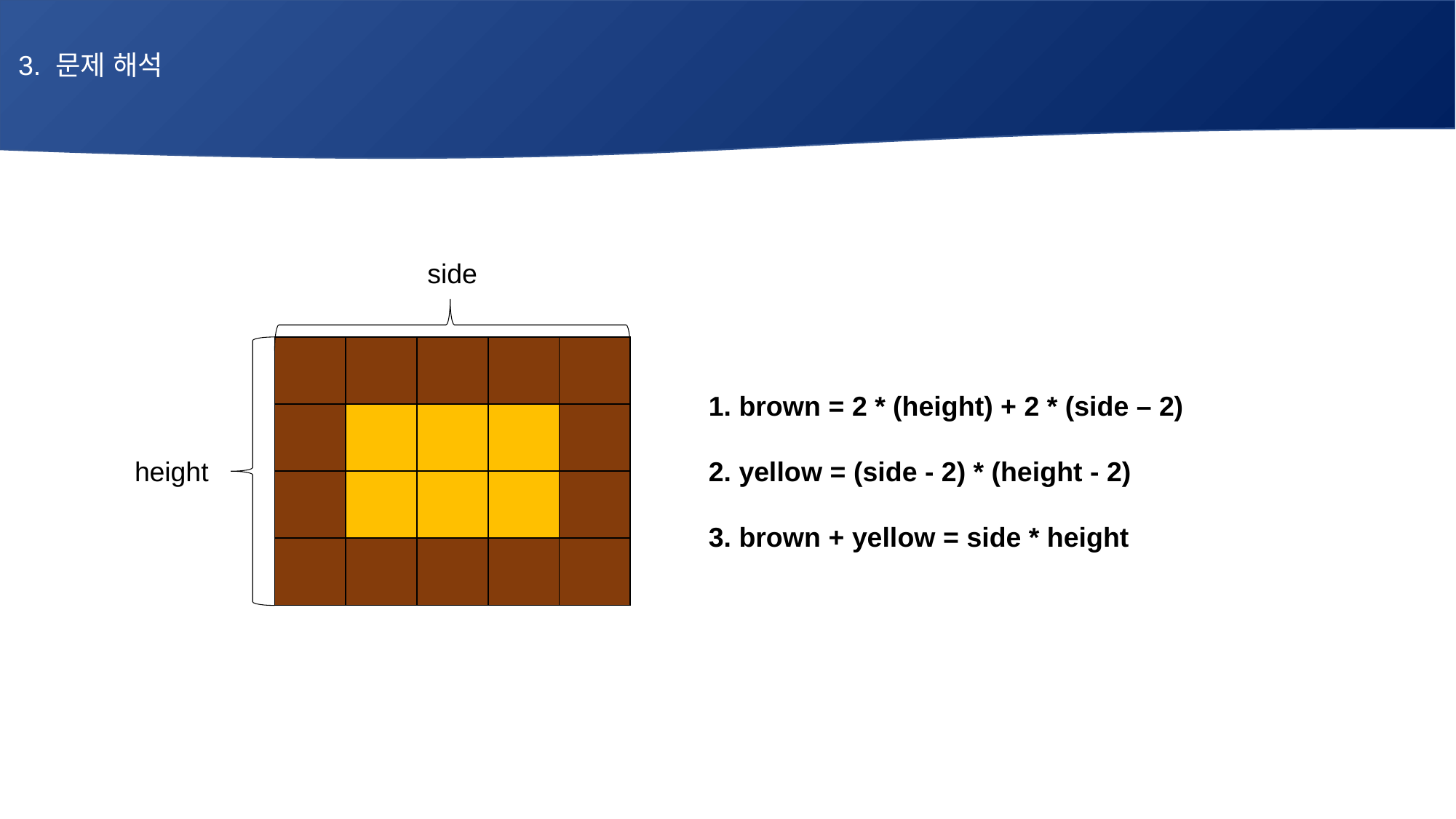

3. 문제 해석
# 매주 1 과제 LV2

side

|  |  |  |  |  |
| --- | --- | --- | --- | --- |
|  |  |  |  |  |
|  |  |  |  |  |
|  |  |  |  |  |

1. brown = 2 * (height) + 2 * (side – 2)

2. yellow = (side - 2) * (height - 2)

3. brown + yellow = side * height
height